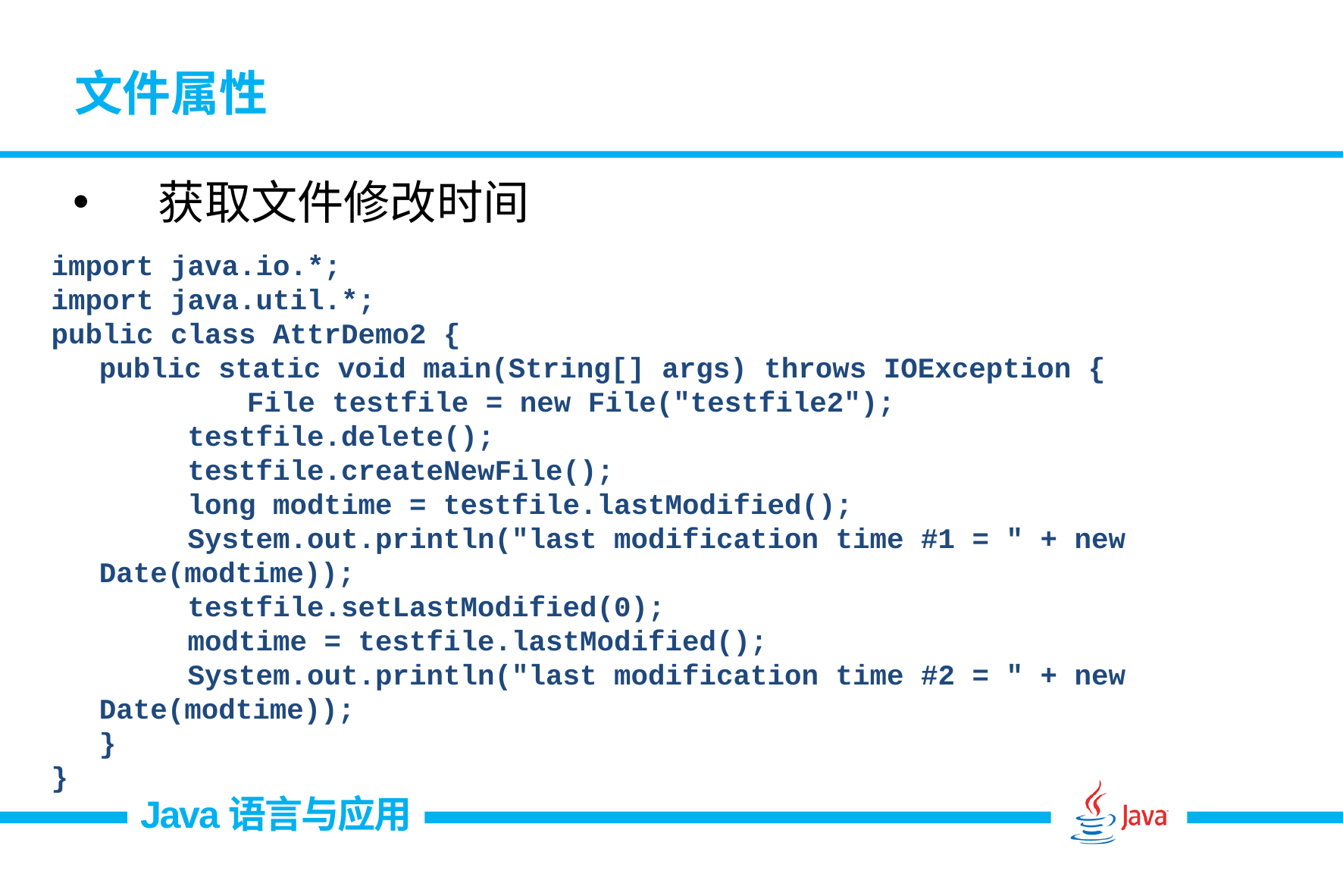

# 文件属性
获取文件修改时间
import java.io.*;
import java.util.*;
public class AttrDemo2 {
	public static void main(String[] args) throws IOException {
    	  File testfile = new File("testfile2");
        testfile.delete();
        testfile.createNewFile();
        long modtime = testfile.lastModified();
        System.out.println("last modification time #1 = " + new Date(modtime));
        testfile.setLastModified(0);
        modtime = testfile.lastModified();
        System.out.println("last modification time #2 = " + new Date(modtime));
	}
}
14